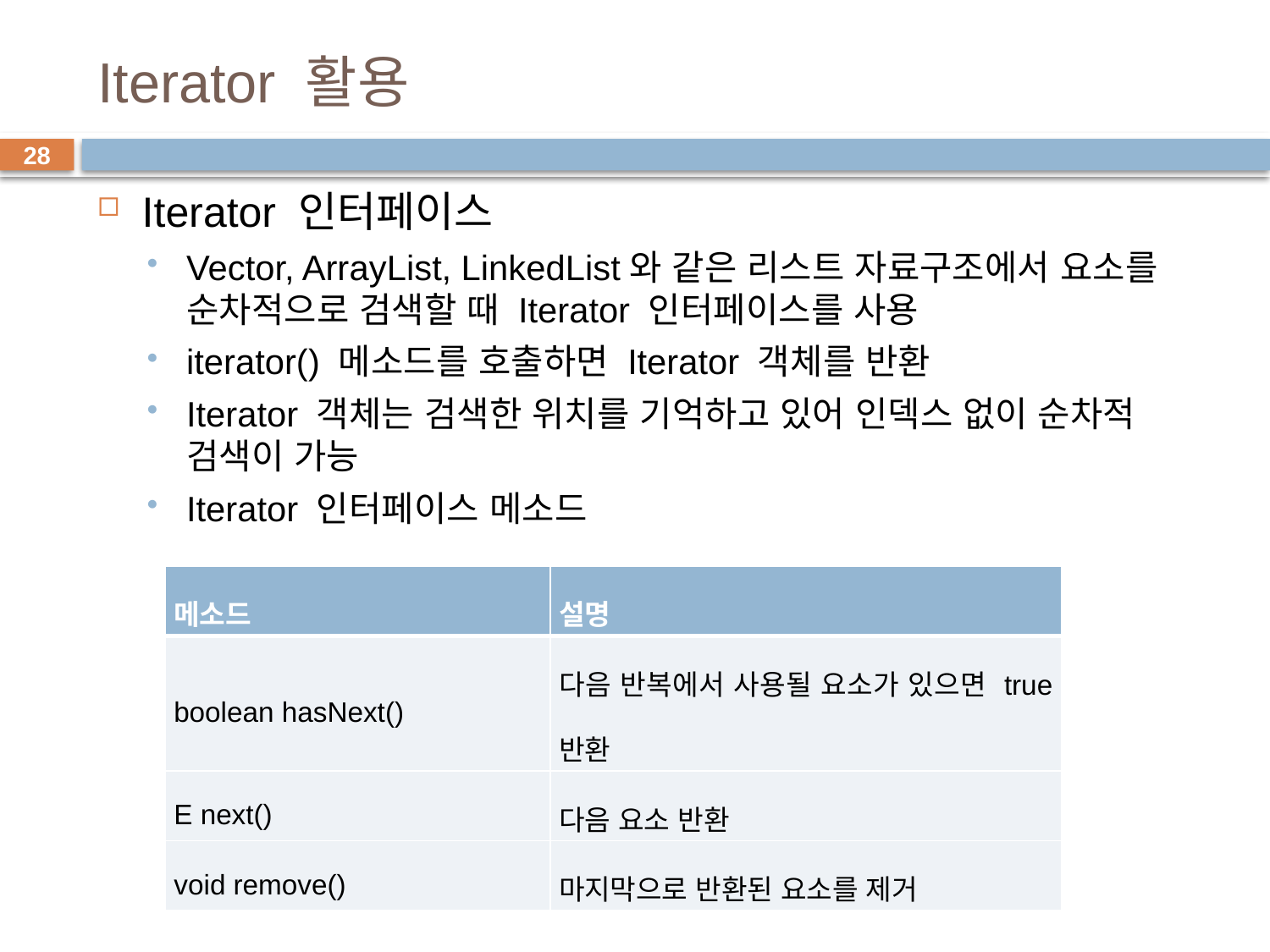

# Iterator 활용
28
Iterator 인터페이스
Vector, ArrayList, LinkedList와 같은 리스트 자료구조에서 요소를 순차적으로 검색할 때 Iterator 인터페이스를 사용
iterator() 메소드를 호출하면 Iterator 객체를 반환
Iterator 객체는 검색한 위치를 기억하고 있어 인덱스 없이 순차적 검색이 가능
Iterator 인터페이스 메소드

| 메소드 | 설명 |
| --- | --- |
| boolean hasNext() | 다음 반복에서 사용될 요소가 있으면 true 반환 |
| E next() | 다음 요소 반환 |
| void remove() | 마지막으로 반환된 요소를 제거 |